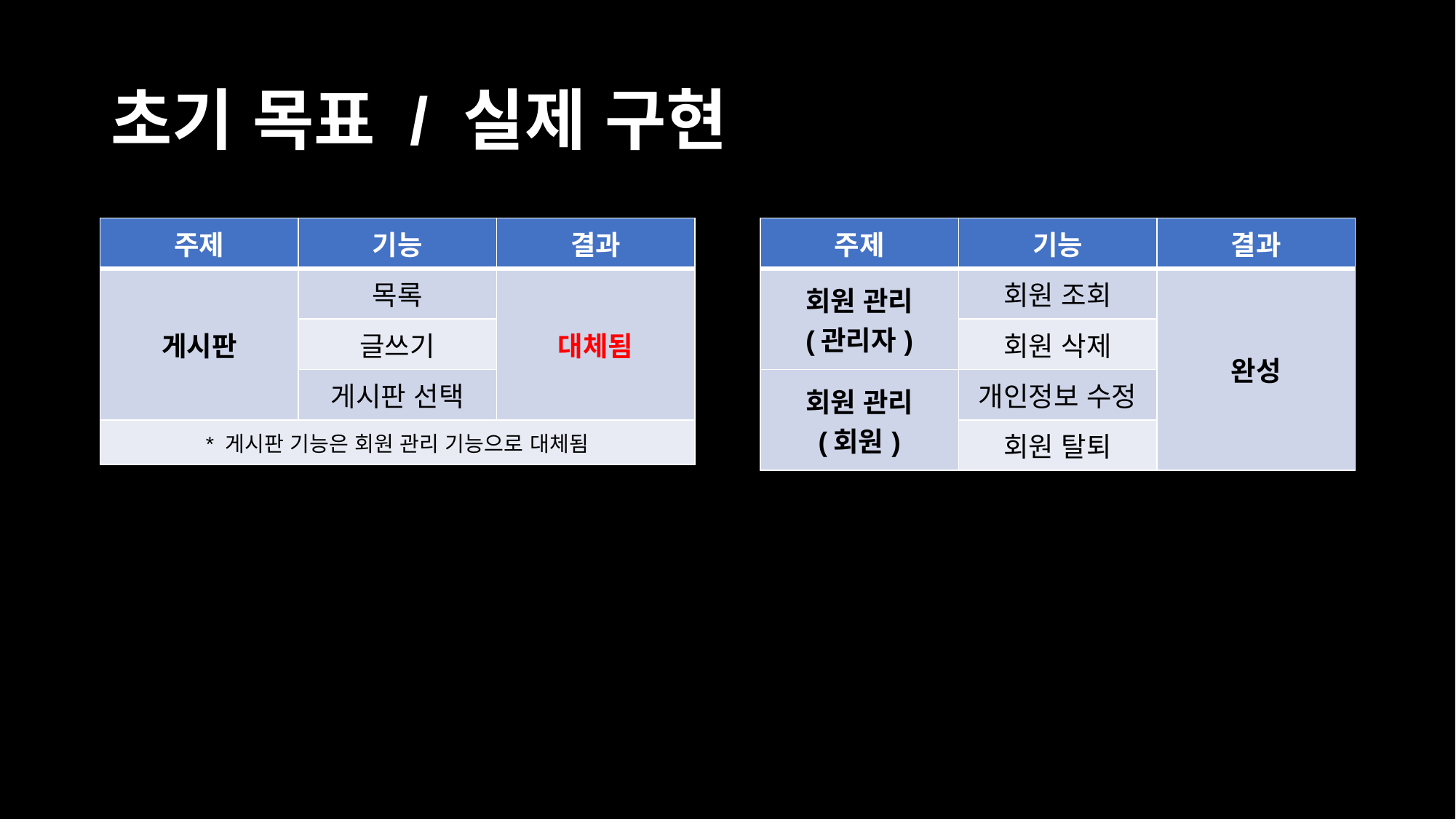

# 초기 목표 / 실제 구현
| 주제 | 기능 | 결과 |
| --- | --- | --- |
| 게시판 | 목록 | 대체됨 |
| 게시판 글쓰기 | 글쓰기 |  |
| 게시판 선택 | 게시판 선택 |  |
| \* 게시판 기능은 회원 관리 기능으로 대체됨 |  |  |
| 주제 | 기능 | 결과 |
| --- | --- | --- |
| 회원 관리 (관리자) | 회원 조회 | 완성 |
|  | 회원 삭제 |  |
| 회원 관리 (회원) | 개인정보 수정 |  |
|  | 회원 탈퇴 |  |